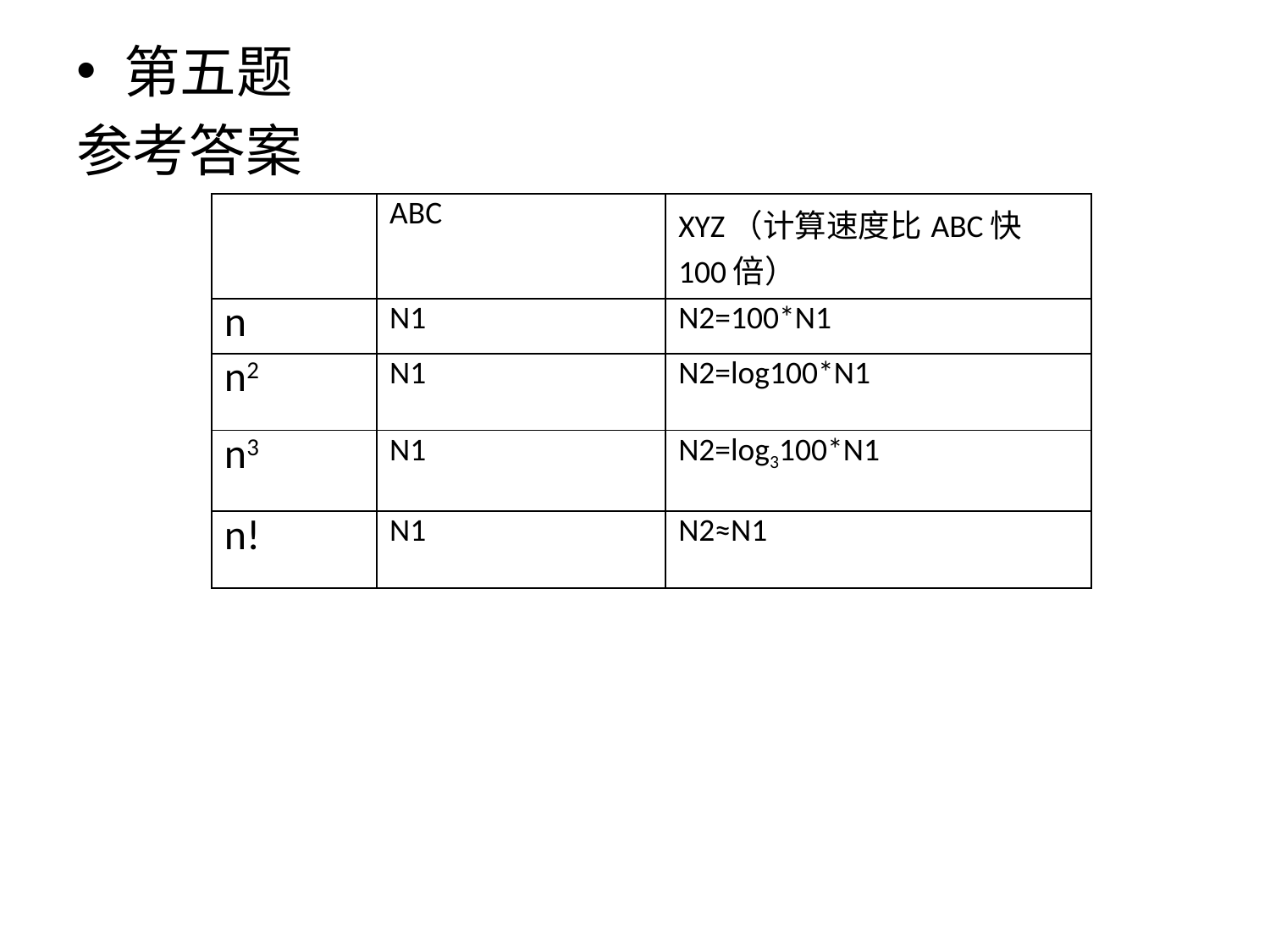

第五题
参考答案

|  | ABC | XYZ（计算速度比ABC快100倍） |
| --- | --- | --- |
| n | N1 | N2=100\*N1 |
| n2 | N1 | N2=log100\*N1 |
| n3 | N1 | N2=log3100\*N1 |
| n! | N1 | N2≈N1 |